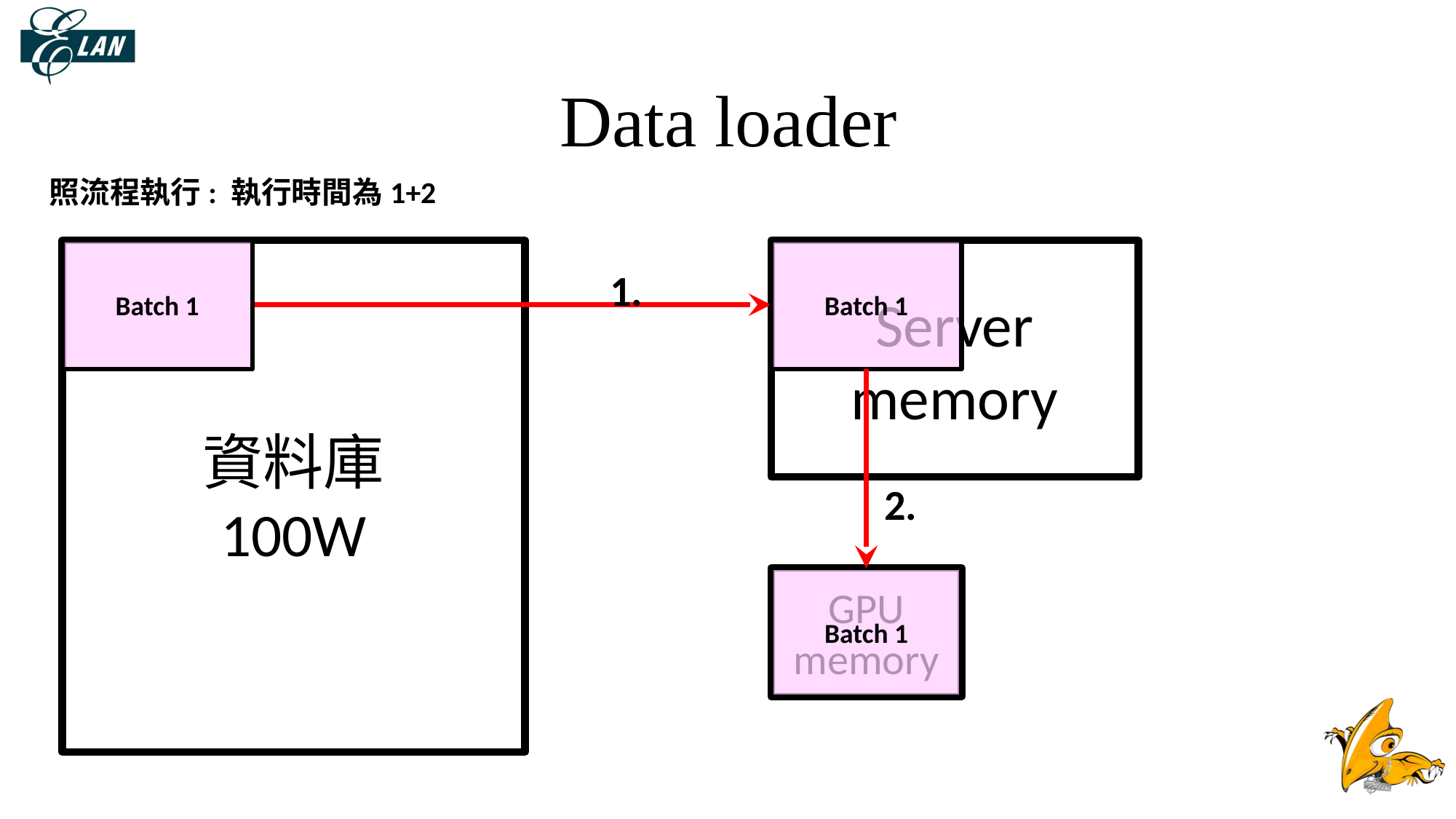

# Data loader
照流程執行: 執行時間為1+2
資料庫
100W
Batch 1
Batch 1
Server memory
1.
2.
GPU
memory
Batch 1